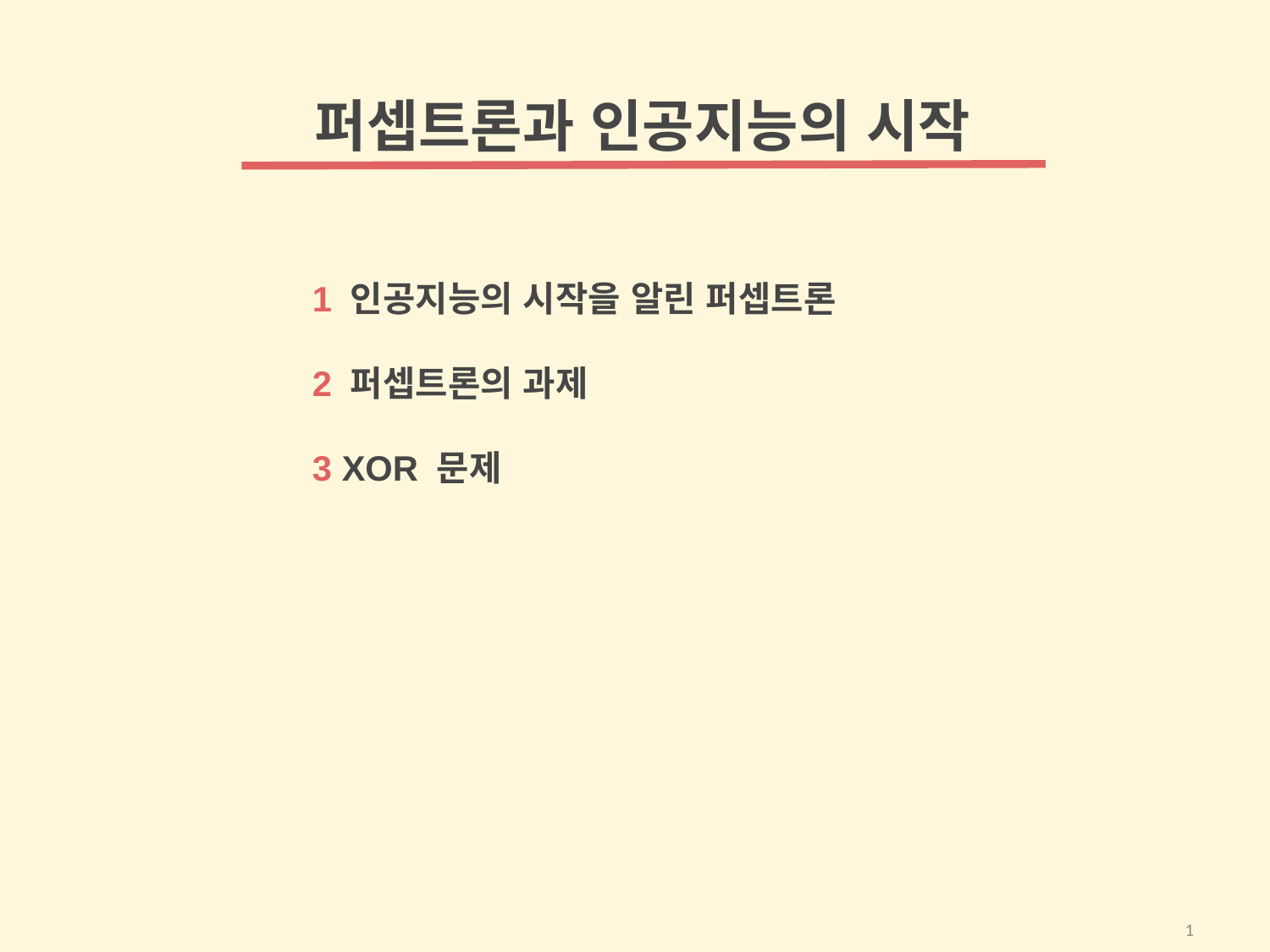

퍼셉트론과 인공지능의 시작
1 인공지능의 시작을 알린 퍼셉트론
2 퍼셉트론의 과제
3 XOR 문제
1